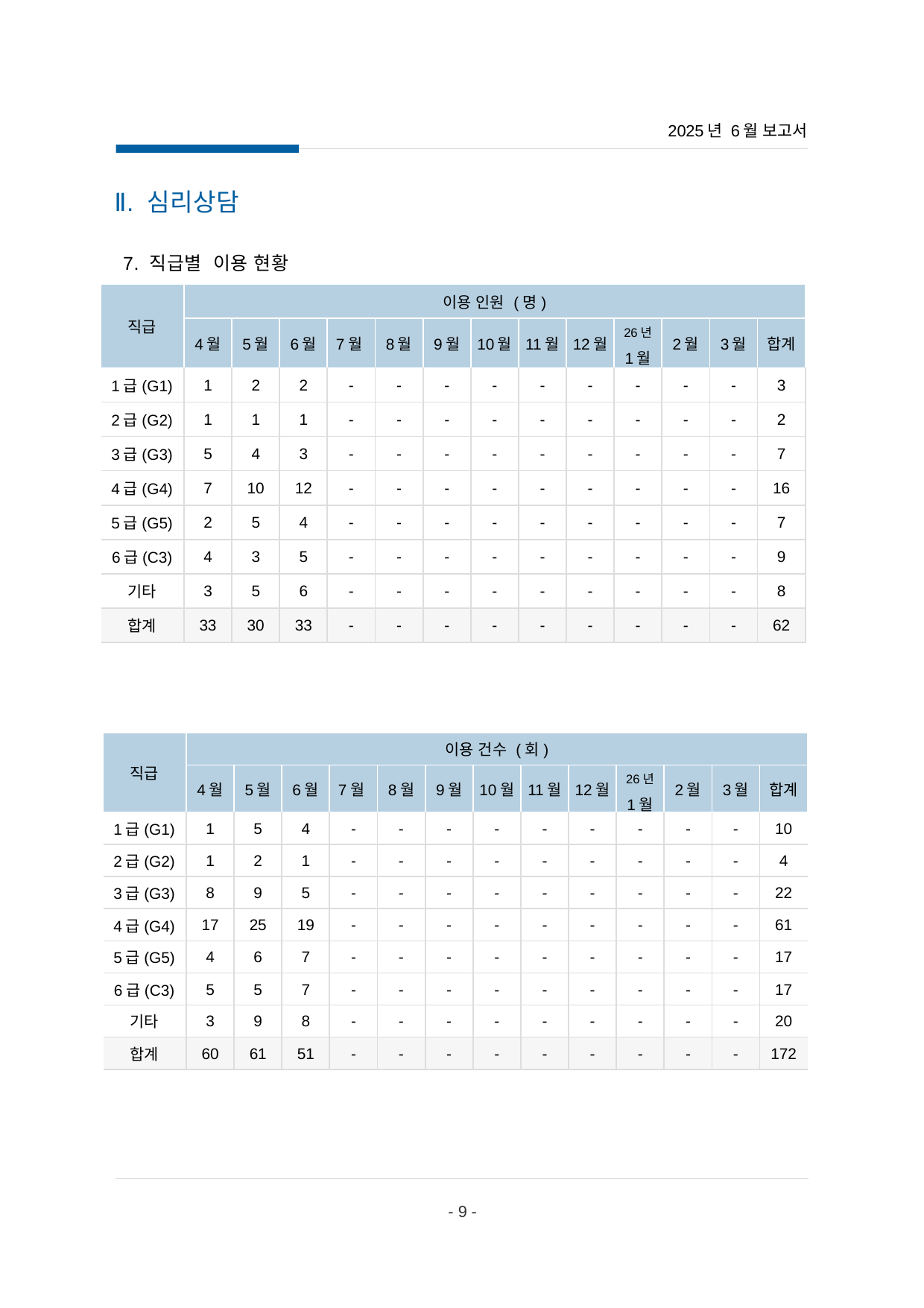

2025년 6월 보고서

Ⅱ. 심리상담
 7. 직급별  이용 현황
| 직급 | 이용 인원 (명) |  |  |  |  |  |  |  |  |  |  |  |  |
| --- | --- | --- | --- | --- | --- | --- | --- | --- | --- | --- | --- | --- | --- |
|  | 4월 | 5월 | 6월 | 7월 | 8월 | 9월 | 10월 | 11월 | 12월 | 26년 1월 | 2월 | 3월 | 합계 |
| 1급(G1) | 1 | 2 | 2 | - | - | - | - | - | - | - | - | - | 3 |
| 2급(G2) | 1 | 1 | 1 | - | - | - | - | - | - | - | - | - | 2 |
| 3급(G3) | 5 | 4 | 3 | - | - | - | - | - | - | - | - | - | 7 |
| 4급(G4) | 7 | 10 | 12 | - | - | - | - | - | - | - | - | - | 16 |
| 5급(G5) | 2 | 5 | 4 | - | - | - | - | - | - | - | - | - | 7 |
| 6급(C3) | 4 | 3 | 5 | - | - | - | - | - | - | - | - | - | 9 |
| 기타 | 3 | 5 | 6 | - | - | - | - | - | - | - | - | - | 8 |
| 합계 | 33 | 30 | 33 | - | - | - | - | - | - | - | - | - | 62 |
| 직급 | 이용 건수 (회) |  |  |  |  |  |  |  |  |  |  |  |  |
| --- | --- | --- | --- | --- | --- | --- | --- | --- | --- | --- | --- | --- | --- |
|  | 4월 | 5월 | 6월 | 7월 | 8월 | 9월 | 10월 | 11월 | 12월 | 26년 1월 | 2월 | 3월 | 합계 |
| 1급(G1) | 1 | 5 | 4 | - | - | - | - | - | - | - | - | - | 10 |
| 2급(G2) | 1 | 2 | 1 | - | - | - | - | - | - | - | - | - | 4 |
| 3급(G3) | 8 | 9 | 5 | - | - | - | - | - | - | - | - | - | 22 |
| 4급(G4) | 17 | 25 | 19 | - | - | - | - | - | - | - | - | - | 61 |
| 5급(G5) | 4 | 6 | 7 | - | - | - | - | - | - | - | - | - | 17 |
| 6급(C3) | 5 | 5 | 7 | - | - | - | - | - | - | - | - | - | 17 |
| 기타 | 3 | 9 | 8 | - | - | - | - | - | - | - | - | - | 20 |
| 합계 | 60 | 61 | 51 | - | - | - | - | - | - | - | - | - | 172 |

- 9 -